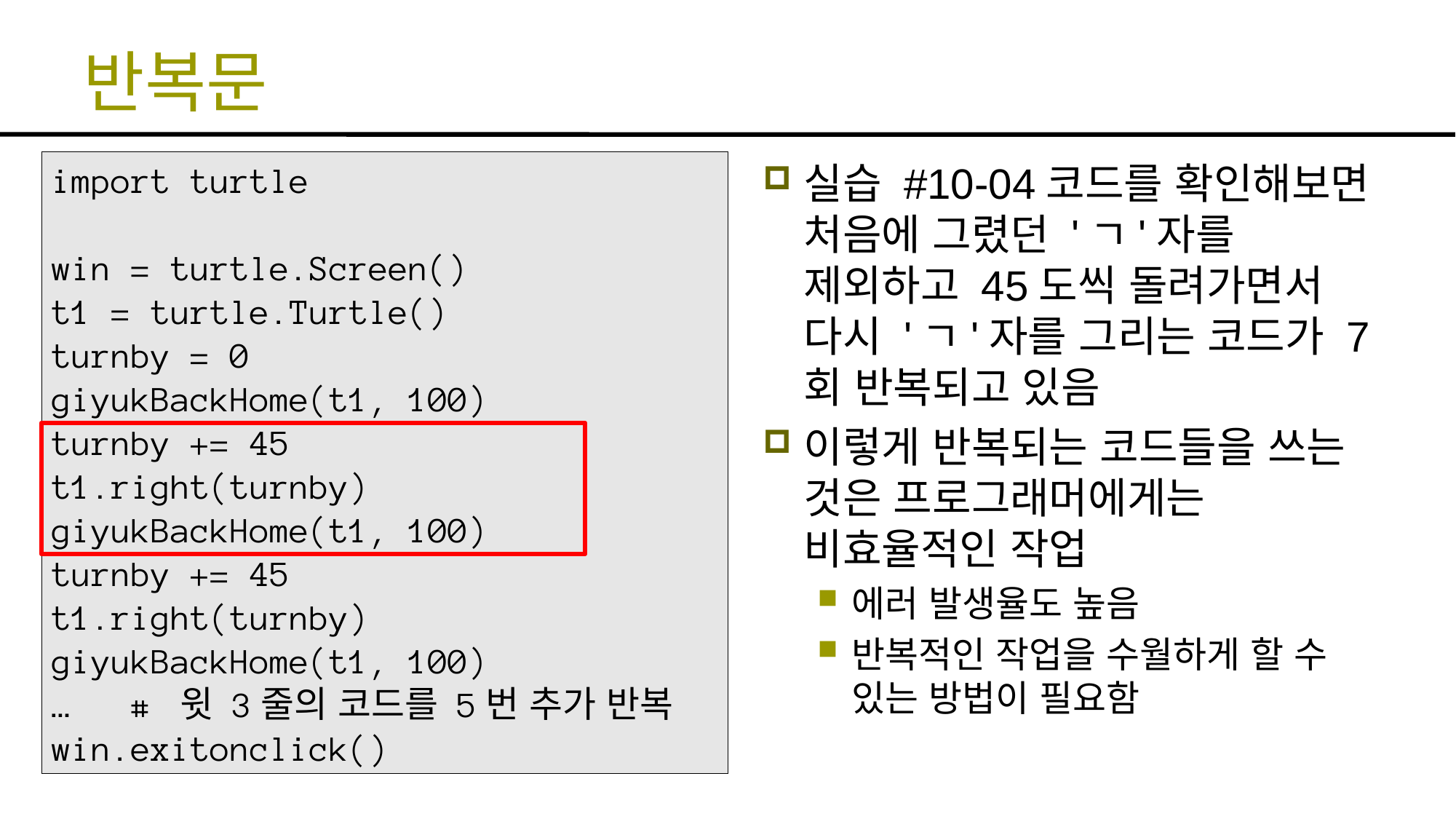

# 반복문
import turtle

win = turtle.Screen()
t1 = turtle.Turtle()
turnby = 0
giyukBackHome(t1, 100)
turnby += 45
t1.right(turnby)
giyukBackHome(t1, 100)
turnby += 45
t1.right(turnby)
giyukBackHome(t1, 100)
…   # 윗 3줄의 코드를 5번 추가 반복
win.exitonclick()
실습 #10-04코드를 확인해보면 처음에 그렸던 'ㄱ'자를 제외하고 45도씩 돌려가면서 다시 'ㄱ'자를 그리는 코드가 7회 반복되고 있음
이렇게 반복되는 코드들을 쓰는 것은 프로그래머에게는 비효율적인 작업
에러 발생율도 높음
반복적인 작업을 수월하게 할 수 있는 방법이 필요함